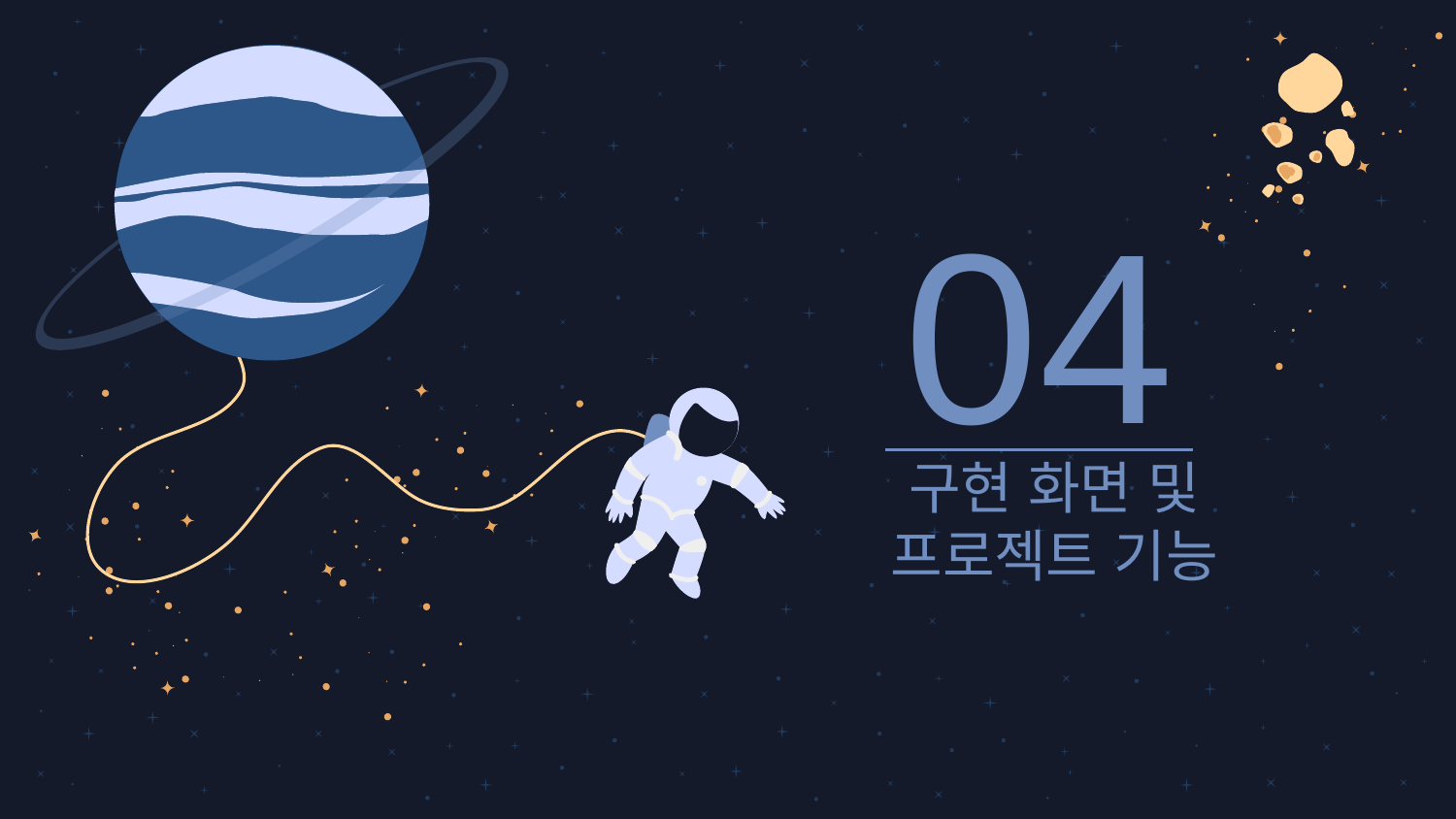

04
# 구현 화면 및 프로젝트 기능